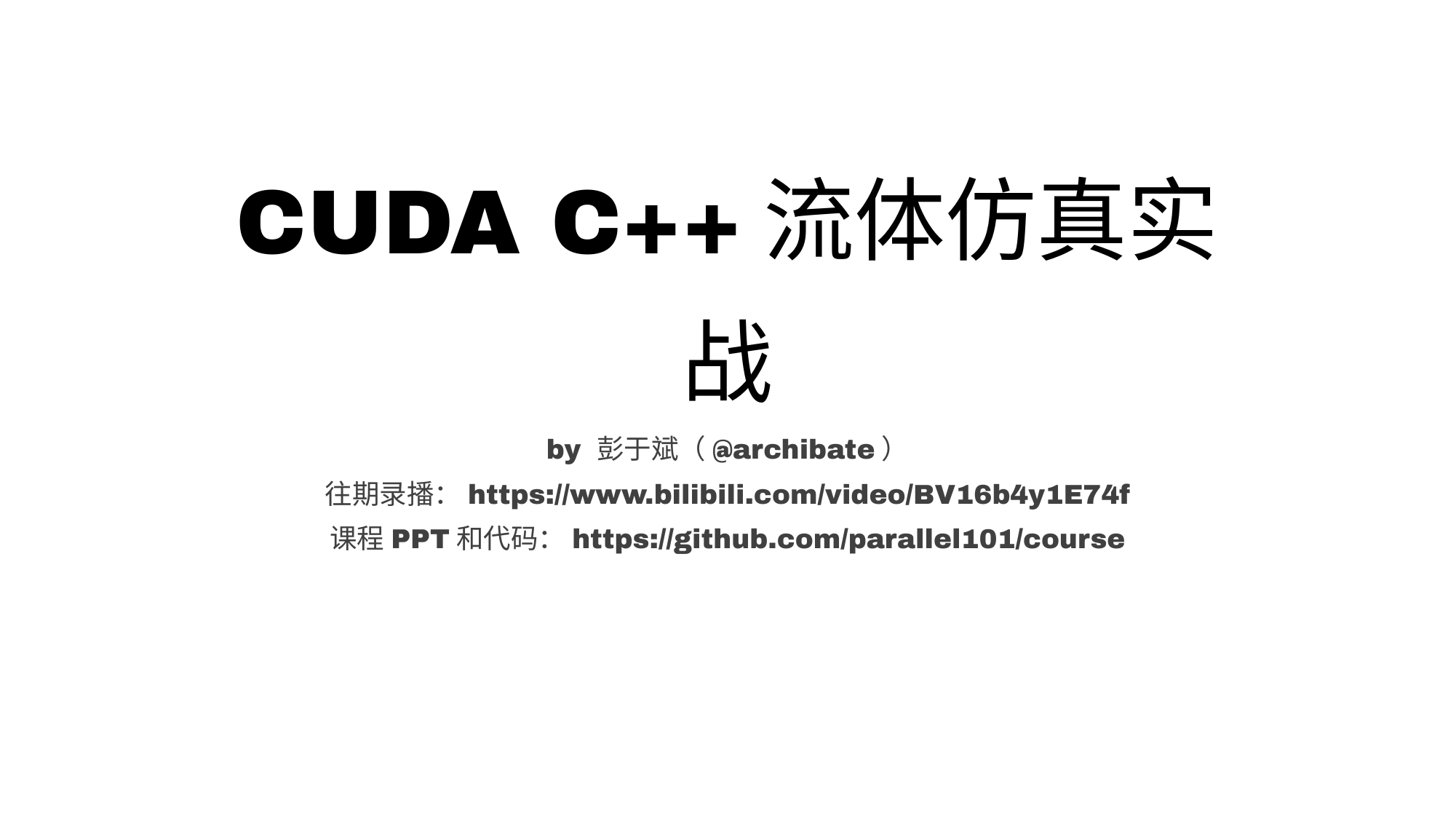

# CUDA C++流体仿真实战
by 彭于斌（@archibate）
往期录播：https://www.bilibili.com/video/BV16b4y1E74f
课程PPT和代码：https://github.com/parallel101/course